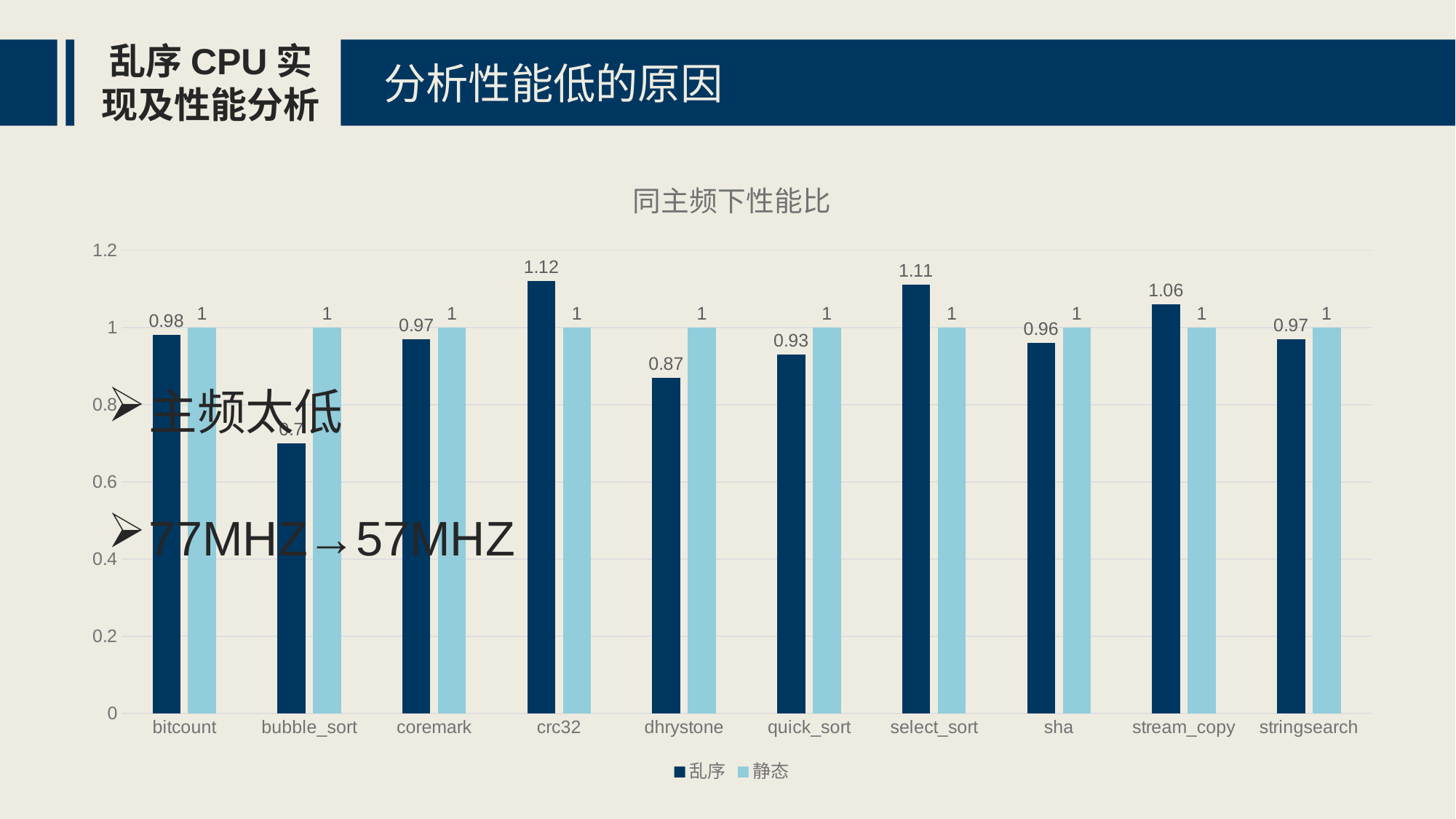

乱序CPU实现及性能分析

分析性能低的原因

### Chart: 同主频下性能比

| Category | 乱序 | 静态 |
|---|---|---|
| bitcount | 0.98 | 1.0 |
| bubble_sort | 0.7 | 1.0 |
| coremark | 0.97 | 1.0 |
| crc32 | 1.12 | 1.0 |
| dhrystone | 0.87 | 1.0 |
| quick_sort | 0.93 | 1.0 |
| select_sort | 1.11 | 1.0 |
| sha | 0.96 | 1.0 |
| stream_copy | 1.06 | 1.0 |
| stringsearch | 0.97 | 1.0 |

主频太低
77MHZ→57MHZ